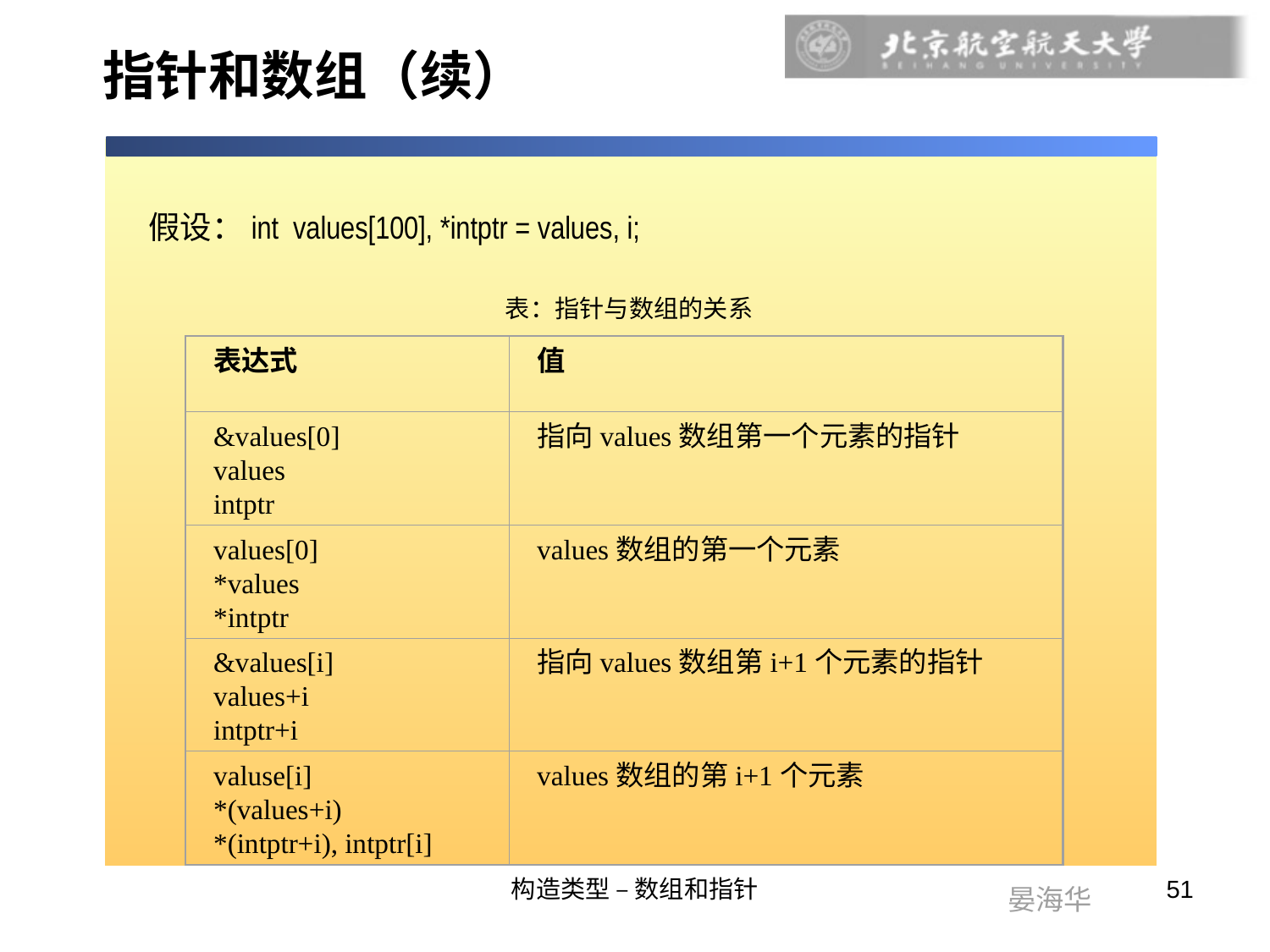

# 指针和数组（续）
假设：int  values[100], *intptr = values, i;

表：指针与数组的关系

表达式

值

&values[0]
values
intptr

指向values数组第一个元素的指针

values[0]
*values
*intptr

values数组的第一个元素

&values[i]
values+i
intptr+i

指向values数组第i+1个元素的指针

valuse[i]
*(values+i)
*(intptr+i), intptr[i]

values数组的第i+1个元素

构造类型 – 数组和指针
51